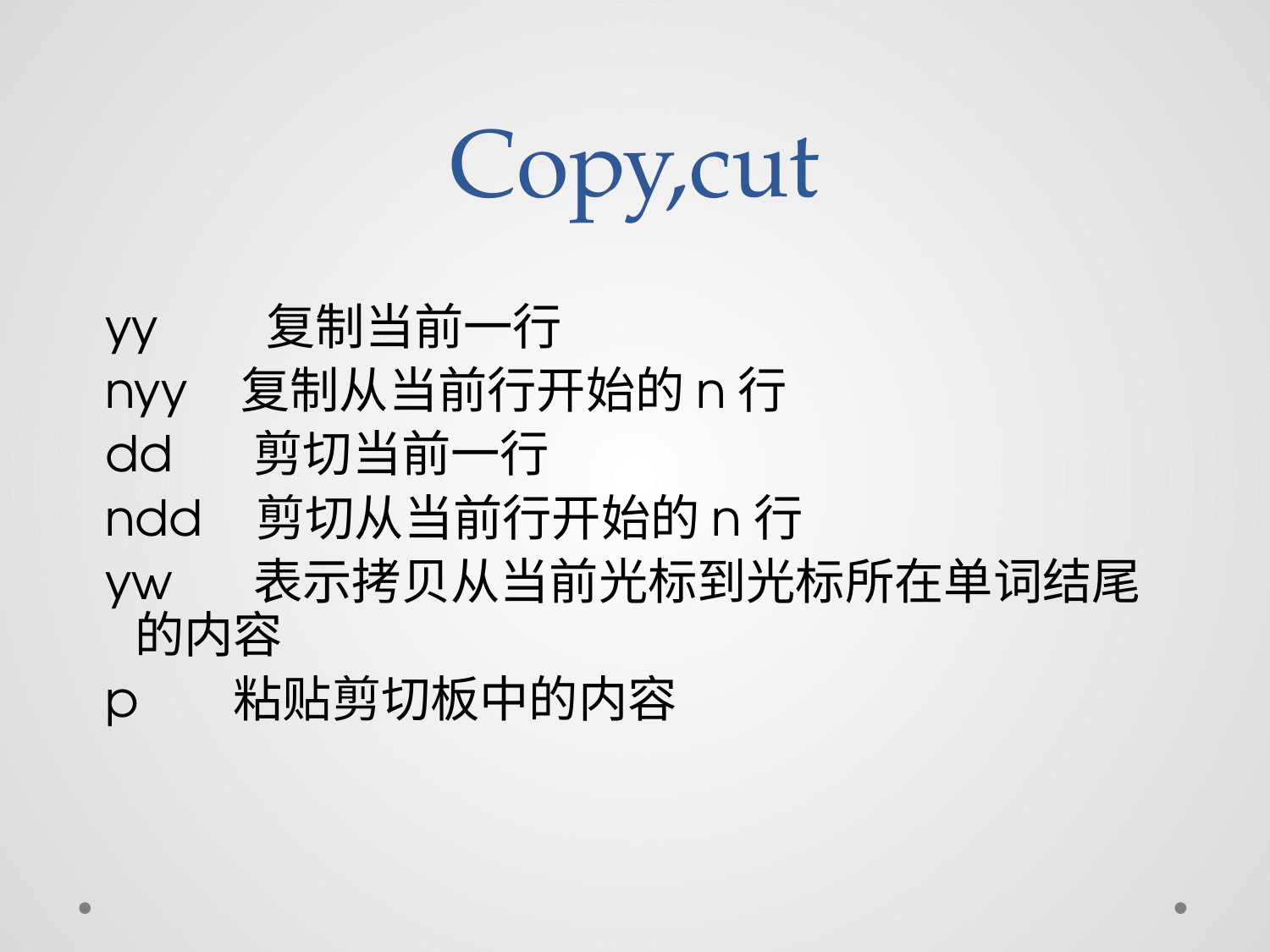

# Copy,cut

yy       复制当前一行
nyy   复制从当前行开始的n行
dd     剪切当前一行
ndd   剪切从当前行开始的n行
yw     表示拷贝从当前光标到光标所在单词结尾 的内容
p      粘贴剪切板中的内容